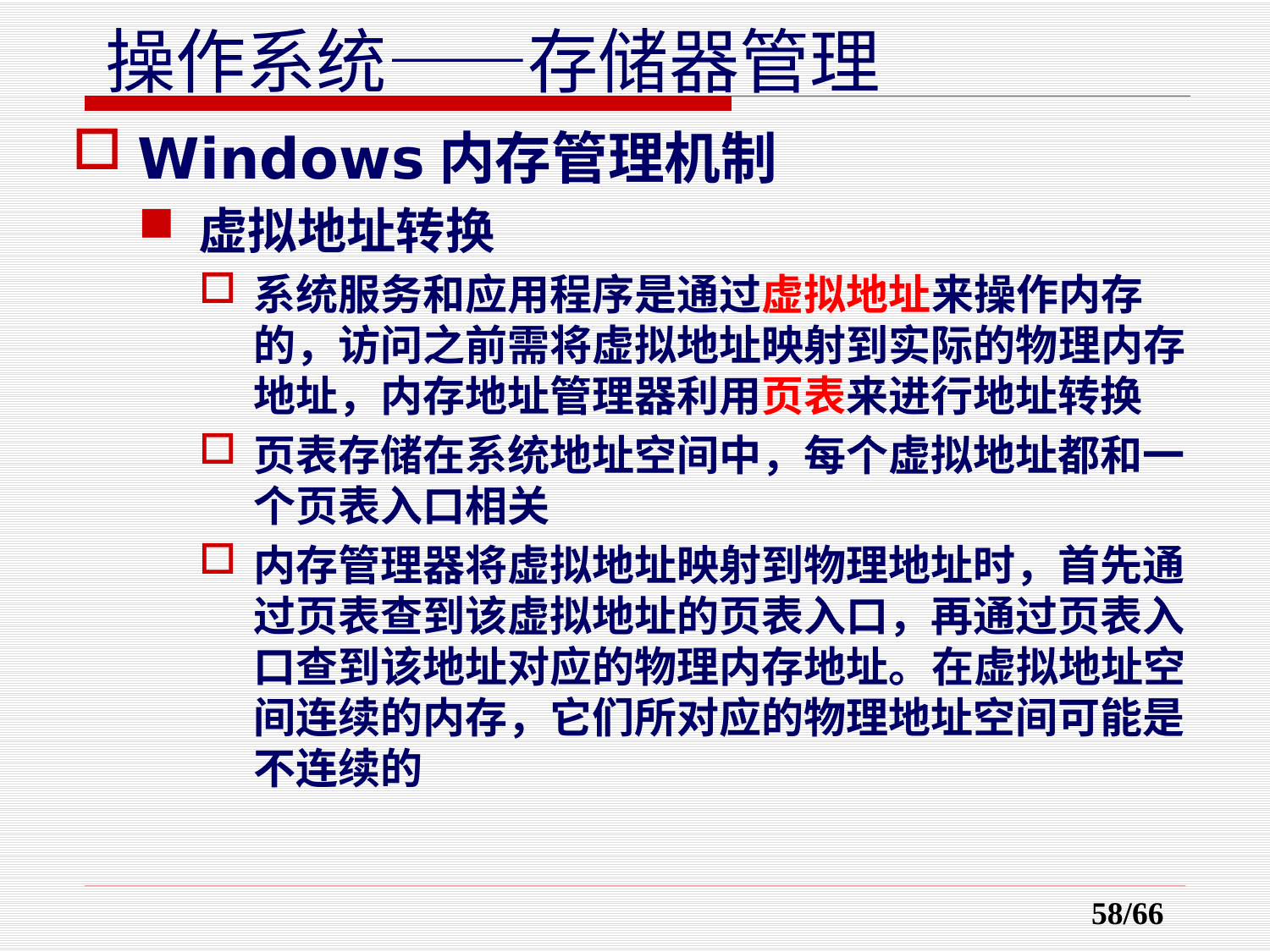

Windows内存管理机制
虚拟地址转换
系统服务和应用程序是通过虚拟地址来操作内存的，访问之前需将虚拟地址映射到实际的物理内存地址，内存地址管理器利用页表来进行地址转换
页表存储在系统地址空间中，每个虚拟地址都和一个页表入口相关
内存管理器将虚拟地址映射到物理地址时，首先通过页表查到该虚拟地址的页表入口，再通过页表入口查到该地址对应的物理内存地址。在虚拟地址空间连续的内存，它们所对应的物理地址空间可能是不连续的